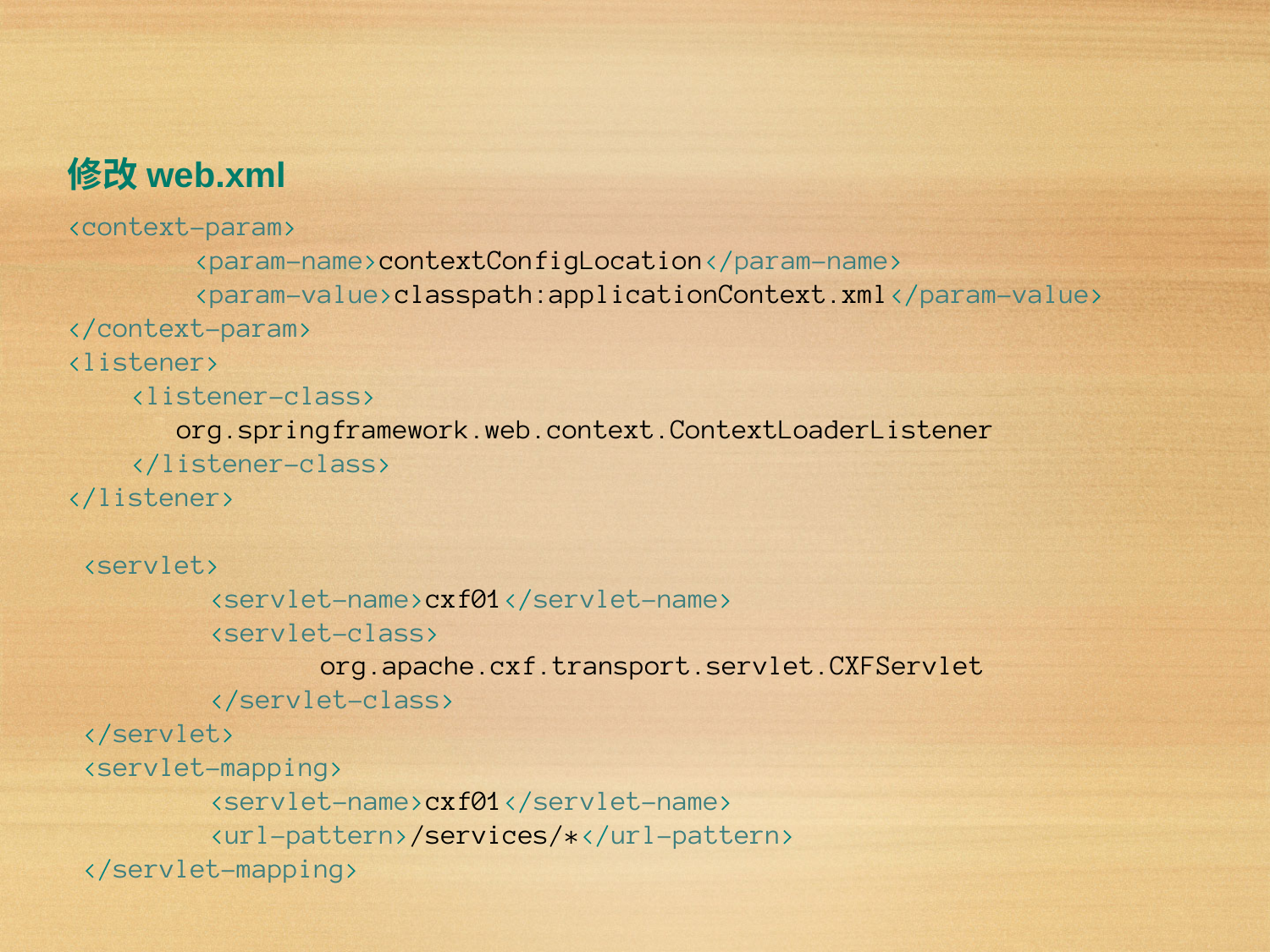

修改web.xml
<context-param>
	<param-name>contextConfigLocation</param-name>
	<param-value>classpath:applicationContext.xml</param-value>
</context-param>
<listener>
<listener-class>
   org.springframework.web.context.ContextLoaderListener
</listener-class>
</listener>

 <servlet>
	 <servlet-name>cxf01</servlet-name>
	 <servlet-class>
		org.apache.cxf.transport.servlet.CXFServlet
	 </servlet-class>
 </servlet>
 <servlet-mapping>
	 <servlet-name>cxf01</servlet-name>
	 <url-pattern>/services/*</url-pattern>
 </servlet-mapping>